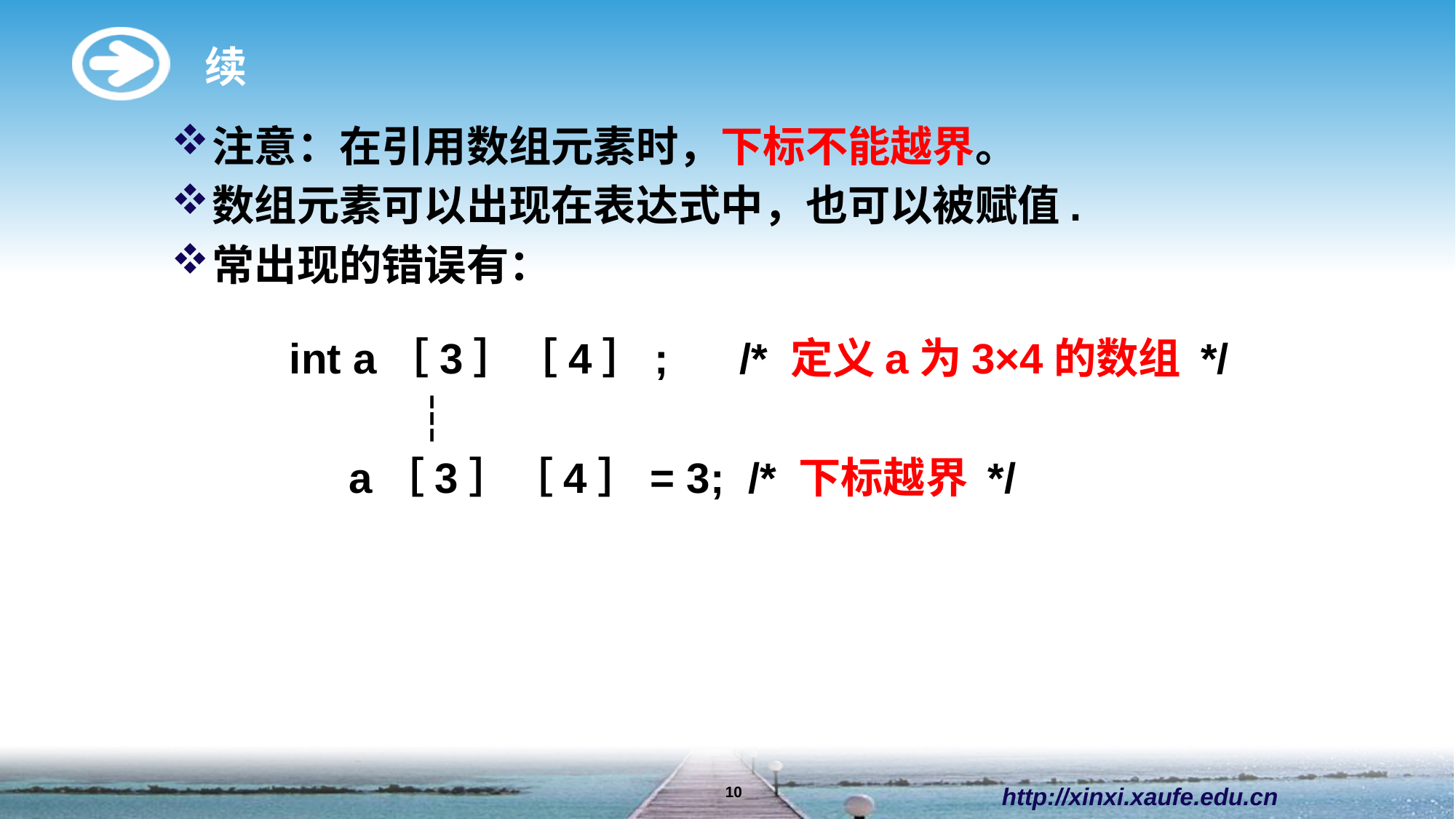

# 续
注意：在引用数组元素时，下标不能越界。
数组元素可以出现在表达式中，也可以被赋值.
常出现的错误有：

          int a［3］［4］;      /* 定义a为3×4的数组 */
                     ┆
               a［3］［4］= 3;  /* 下标越界 */

http://xinxi.xaufe.edu.cn
10